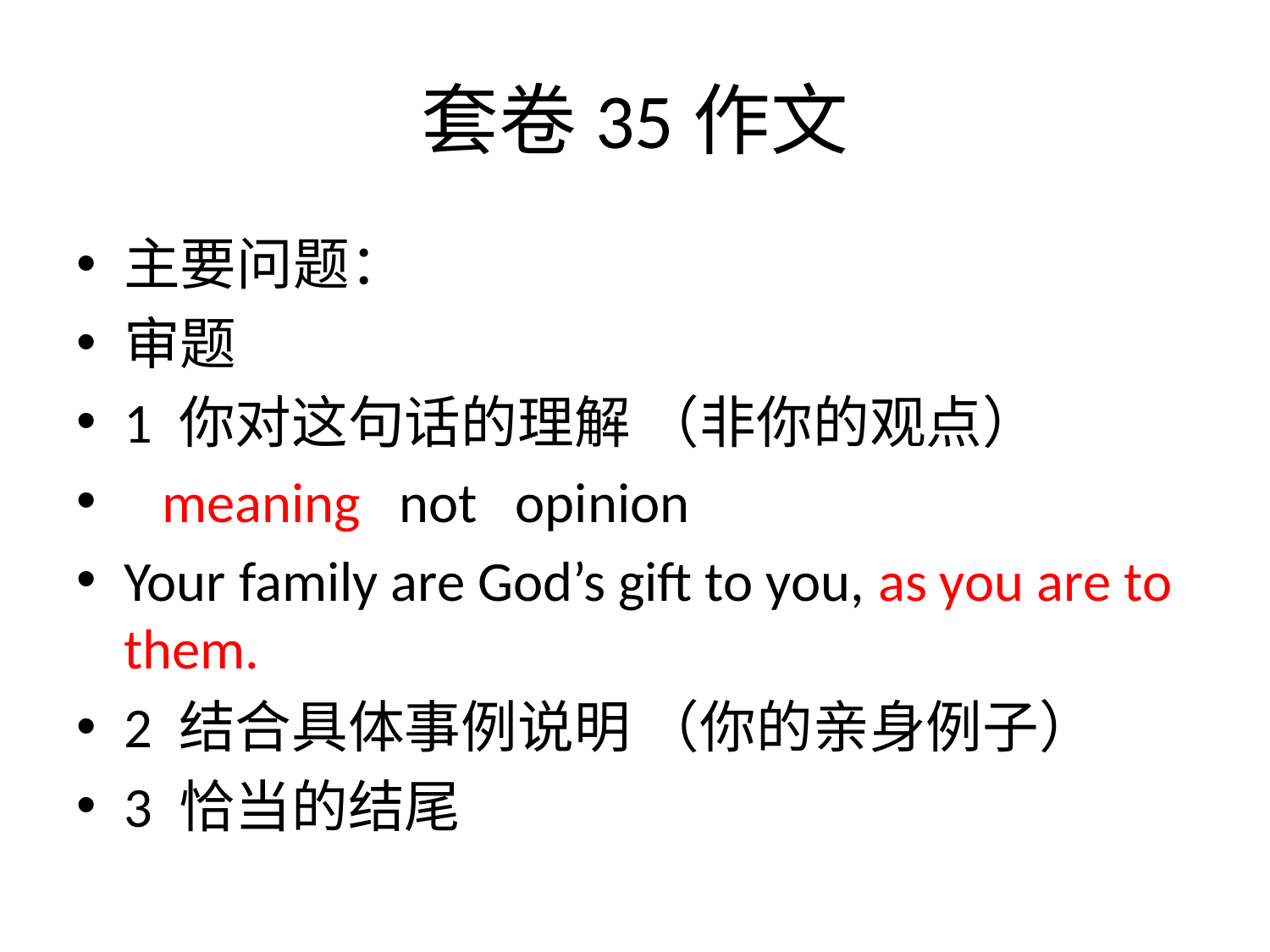

# 套卷35作文
主要问题：
审题
1 你对这句话的理解 （非你的观点）
   meaning   not   opinion
Your family are God’s gift to you, as you are to them.
2 结合具体事例说明 （你的亲身例子）
3 恰当的结尾